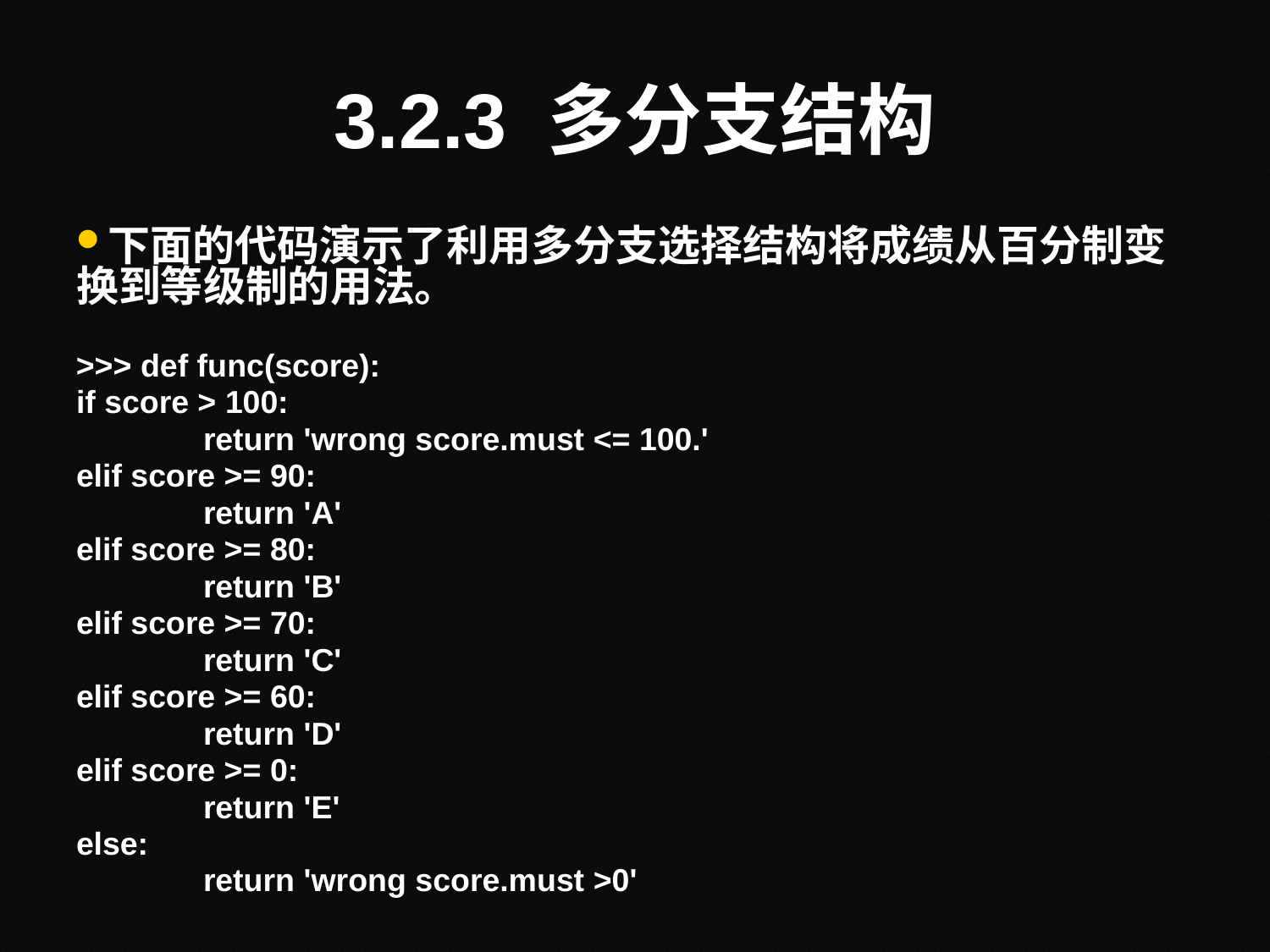

# 3.2.3 多分支结构
下面的代码演示了利用多分支选择结构将成绩从百分制变换到等级制的用法。

>>> def func(score):
	if score > 100:
		return 'wrong score.must <= 100.'
	elif score >= 90:
		return 'A'
	elif score >= 80:
		return 'B'
	elif score >= 70:
		return 'C'
	elif score >= 60:
		return 'D'
	elif score >= 0:
		return 'E'
	else:
		return 'wrong score.must >0'